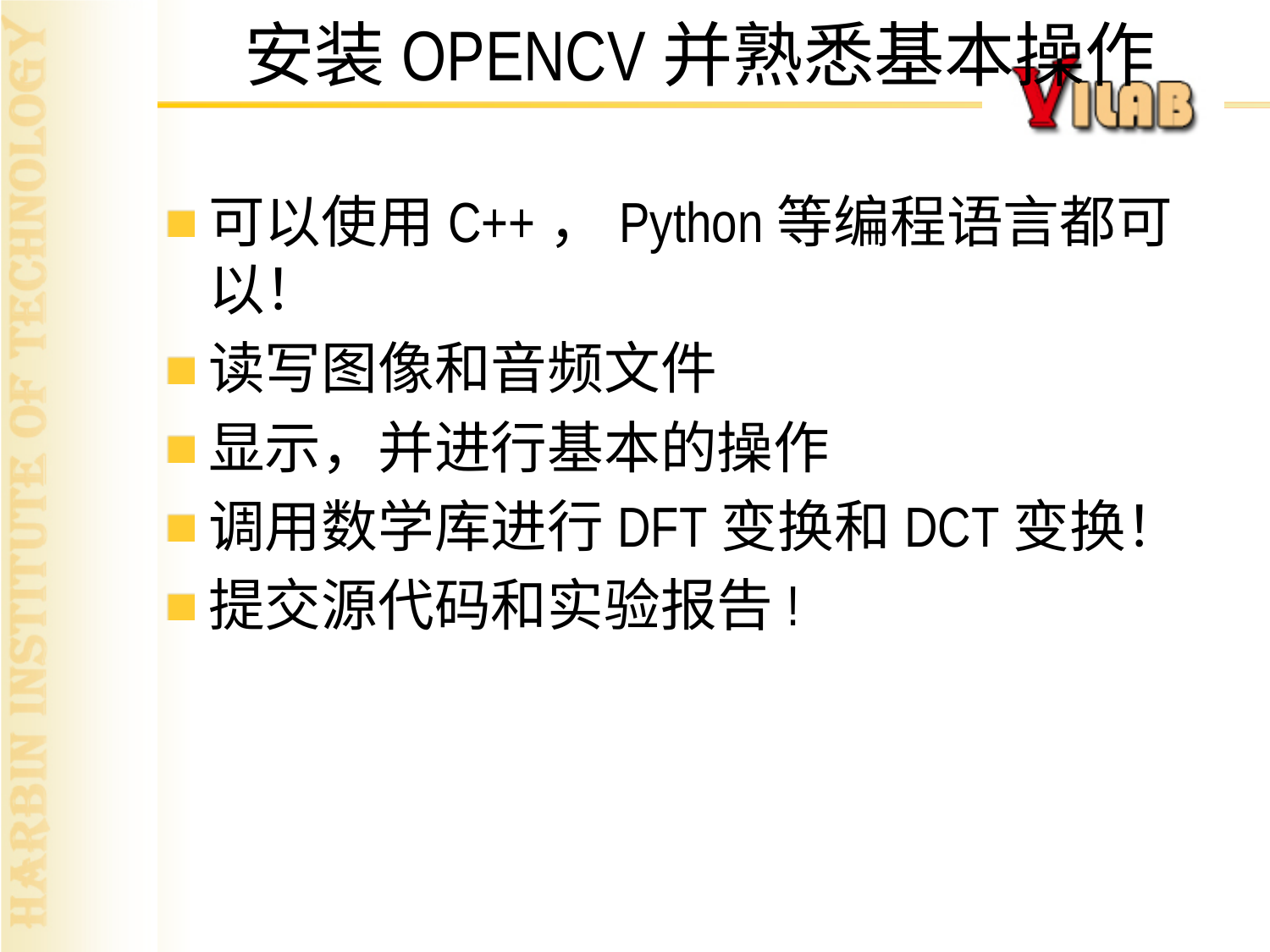

# 安装OPENCV并熟悉基本操作
可以使用C++，Python等编程语言都可以！
读写图像和音频文件
显示，并进行基本的操作
调用数学库进行DFT变换和DCT变换！
提交源代码和实验报告!